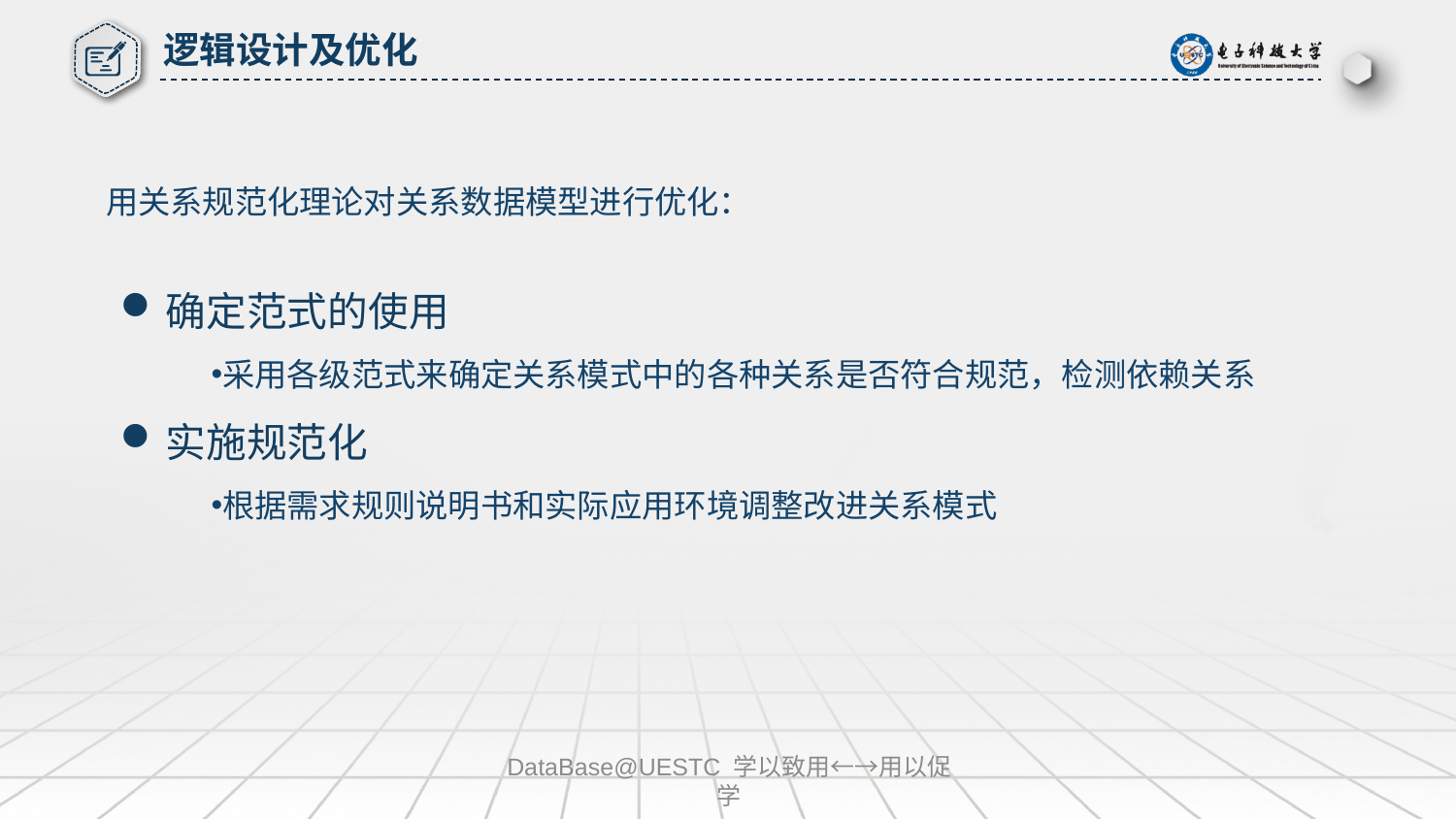

逻辑设计及优化
用关系规范化理论对关系数据模型进行优化：

确定范式的使用
采用各级范式来确定关系模式中的各种关系是否符合规范，检测依赖关系
实施规范化
根据需求规则说明书和实际应用环境调整改进关系模式
DataBase@UESTC 学以致用←→用以促学
41